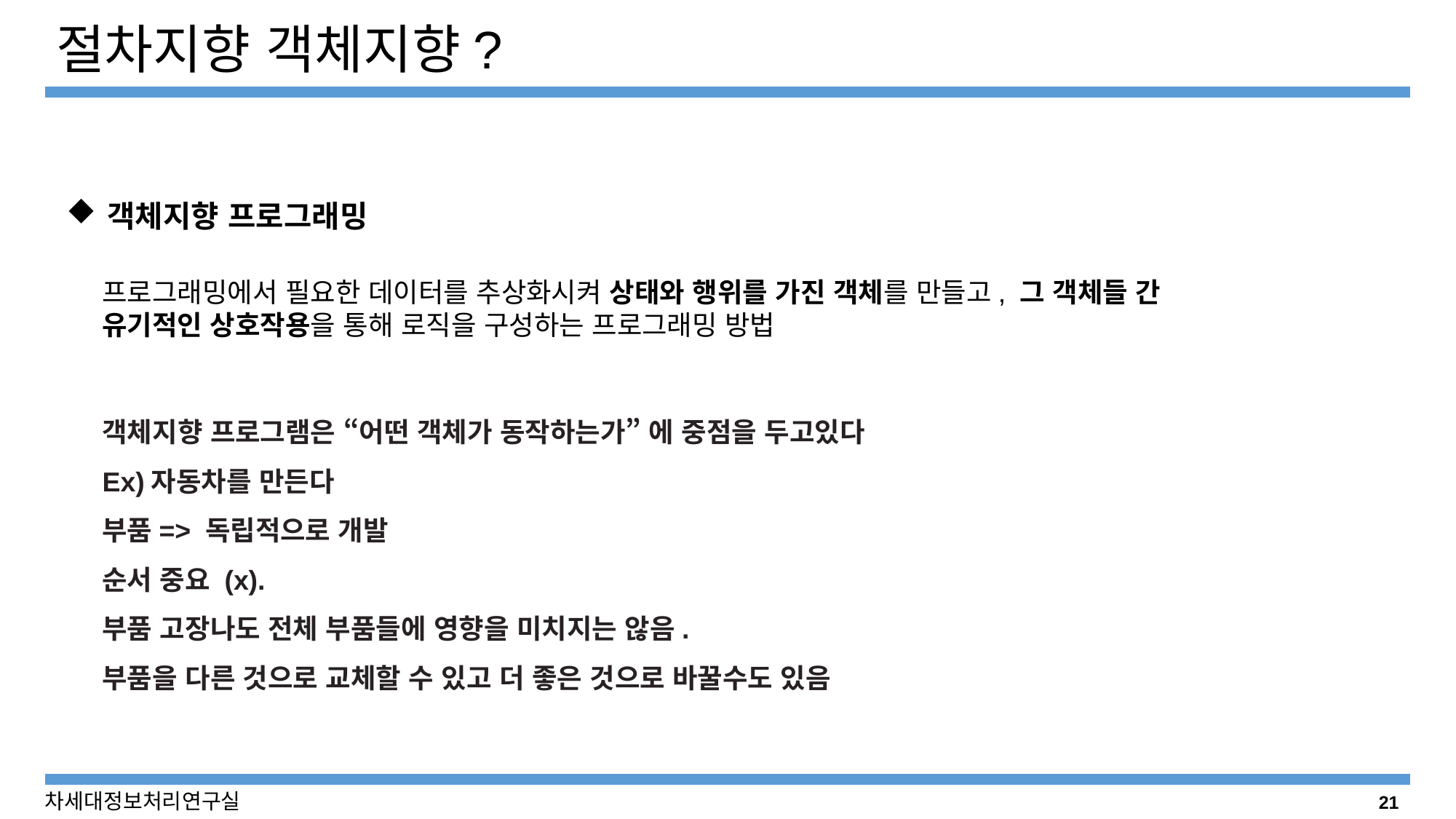

# 절차지향 객체지향?
객체지향 프로그래밍
프로그래밍에서 필요한 데이터를 추상화시켜 상태와 행위를 가진 객체를 만들고, 그 객체들 간 유기적인 상호작용을 통해 로직을 구성하는 프로그래밍 방법
객체지향 프로그램은 “어떤 객체가 동작하는가” 에 중점을 두고있다
Ex)자동차를 만든다
부품=> 독립적으로 개발
순서 중요 (x).
부품 고장나도 전체 부품들에 영향을 미치지는 않음.
부품을 다른 것으로 교체할 수 있고 더 좋은 것으로 바꿀수도 있음
21